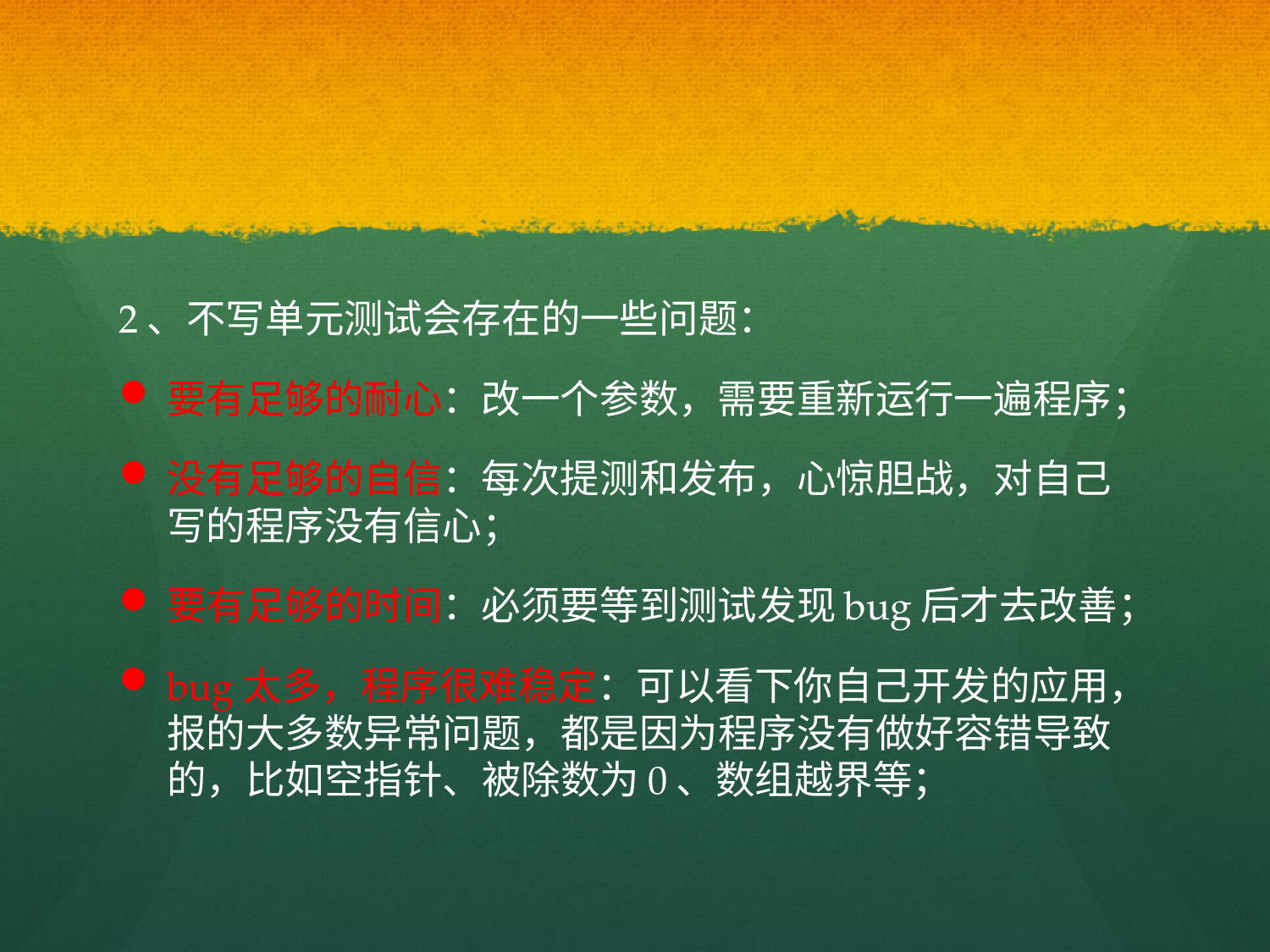

2、不写单元测试会存在的一些问题：
要有足够的耐心：改一个参数，需要重新运行一遍程序；
没有足够的自信：每次提测和发布，心惊胆战，对自己写的程序没有信心；
要有足够的时间：必须要等到测试发现bug后才去改善；
bug太多，程序很难稳定：可以看下你自己开发的应用，报的大多数异常问题，都是因为程序没有做好容错导致的，比如空指针、被除数为0、数组越界等；